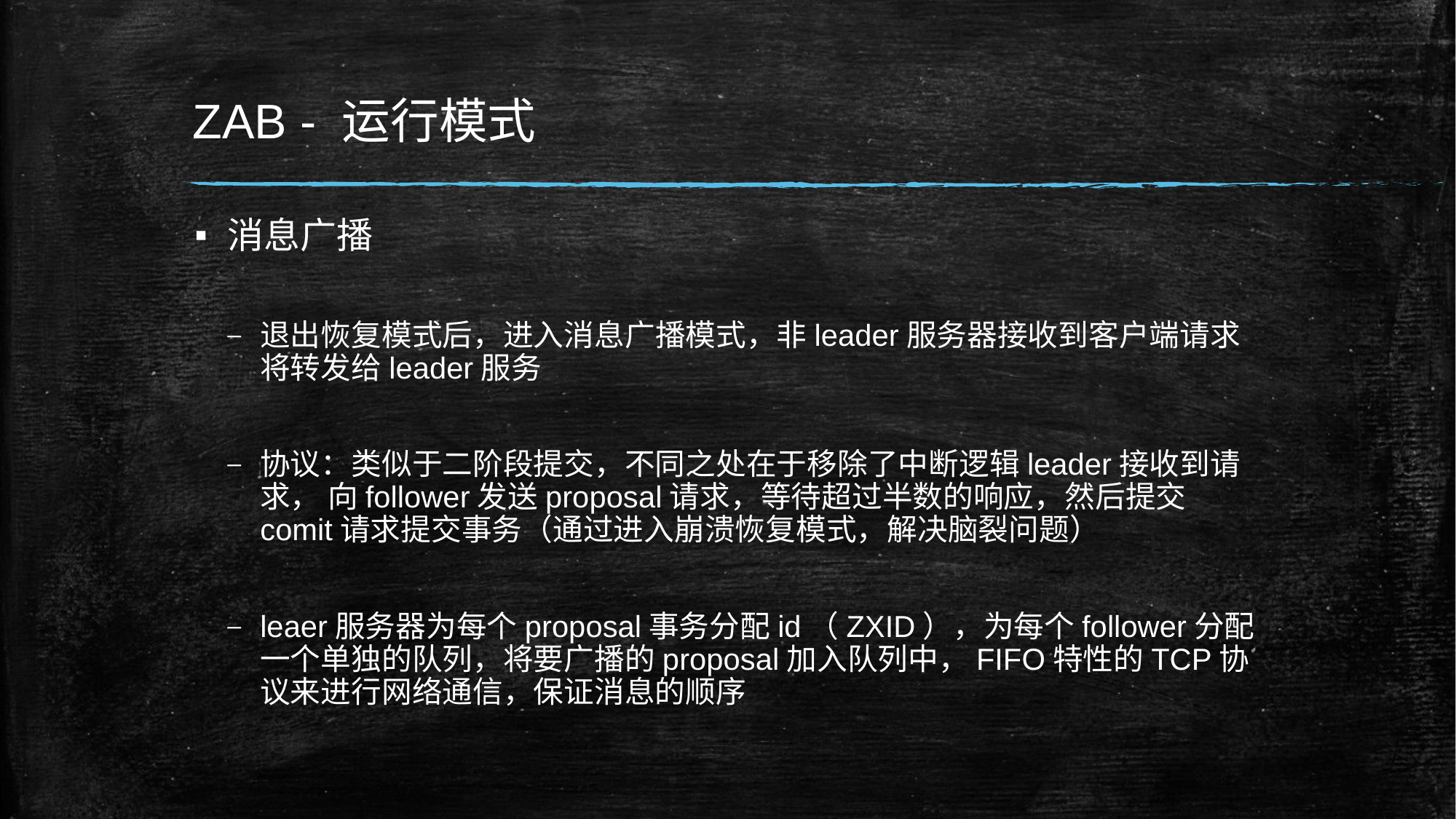

# ZAB - 运行模式
消息广播

退出恢复模式后，进入消息广播模式，非leader服务器接收到客户端请求将转发给leader服务

协议：类似于二阶段提交，不同之处在于移除了中断逻辑leader接收到请求， 向follower发送proposal请求，等待超过半数的响应，然后提交comit请求提交事务（通过进入崩溃恢复模式，解决脑裂问题）

leaer服务器为每个proposal事务分配id（ZXID），为每个follower分配一个单独的队列，将要广播的proposal加入队列中，FIFO特性的TCP协议来进行网络通信，保证消息的顺序